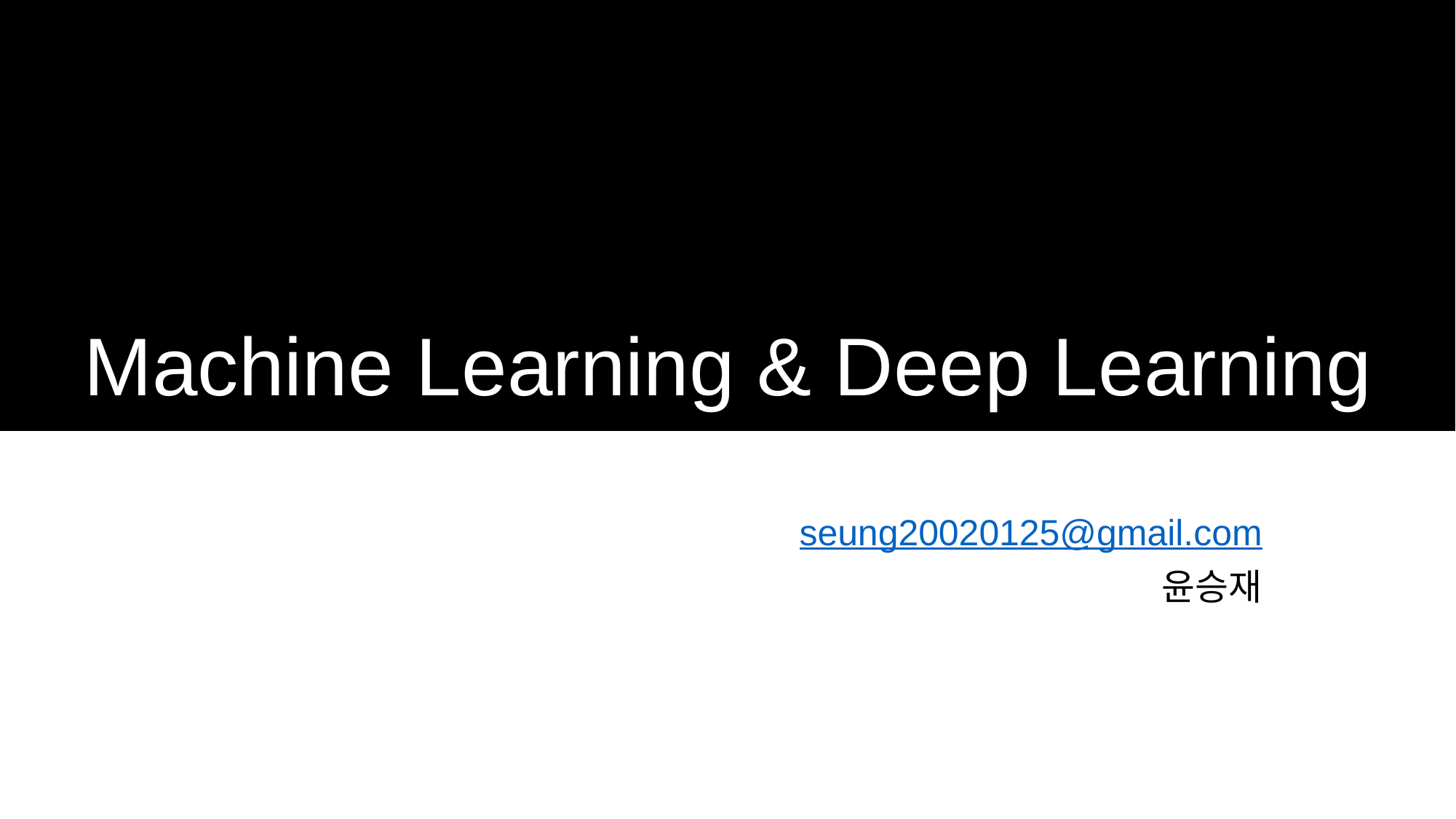

# Machine Learning & Deep Learning

seung20020125@gmail.com
윤승재